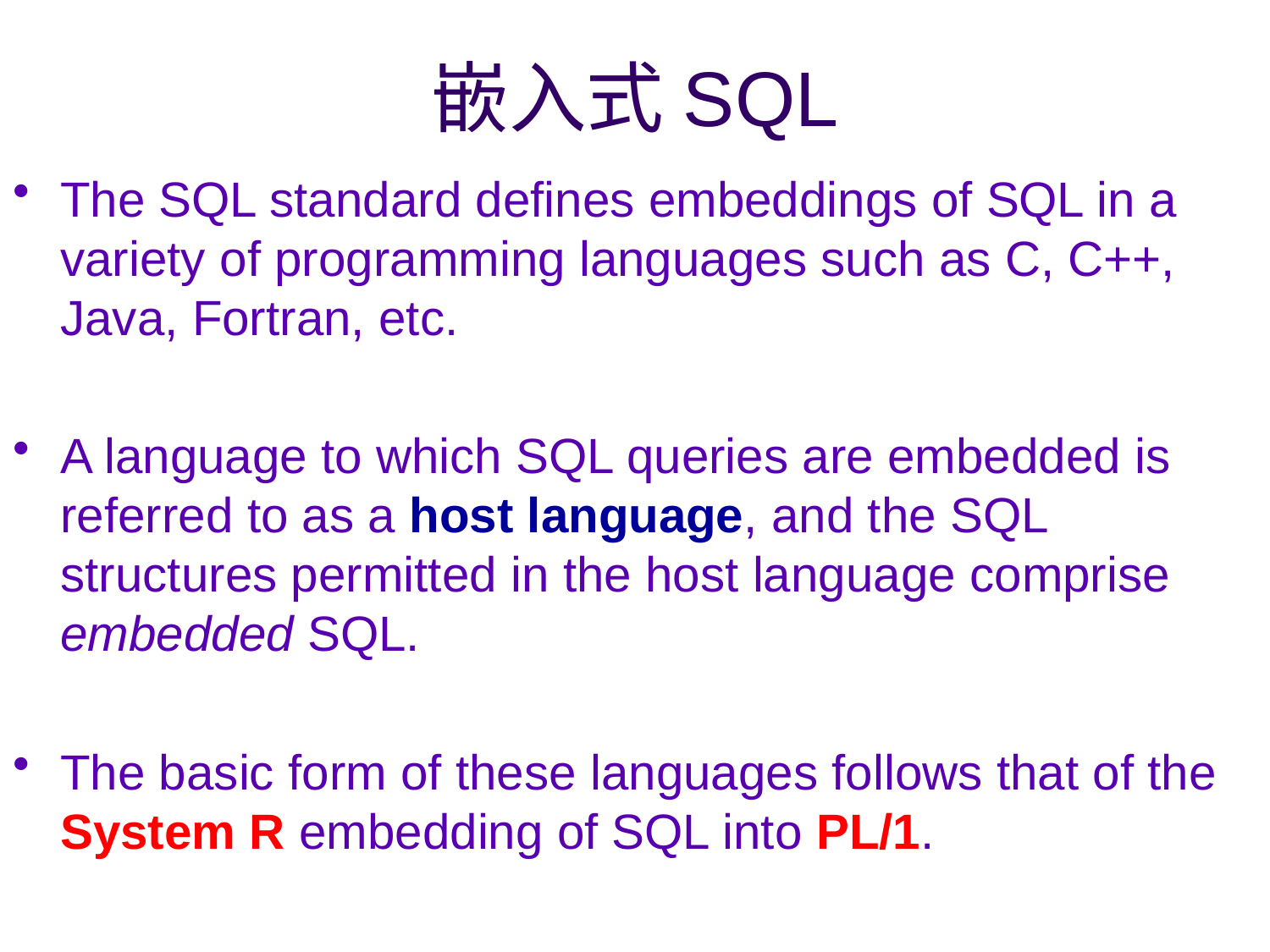

# 嵌入式SQL
The SQL standard defines embeddings of SQL in a variety of programming languages such as C, C++, Java, Fortran, etc.

A language to which SQL queries are embedded is referred to as a host language, and the SQL structures permitted in the host language comprise embedded SQL.

The basic form of these languages follows that of the System R embedding of SQL into PL/1.